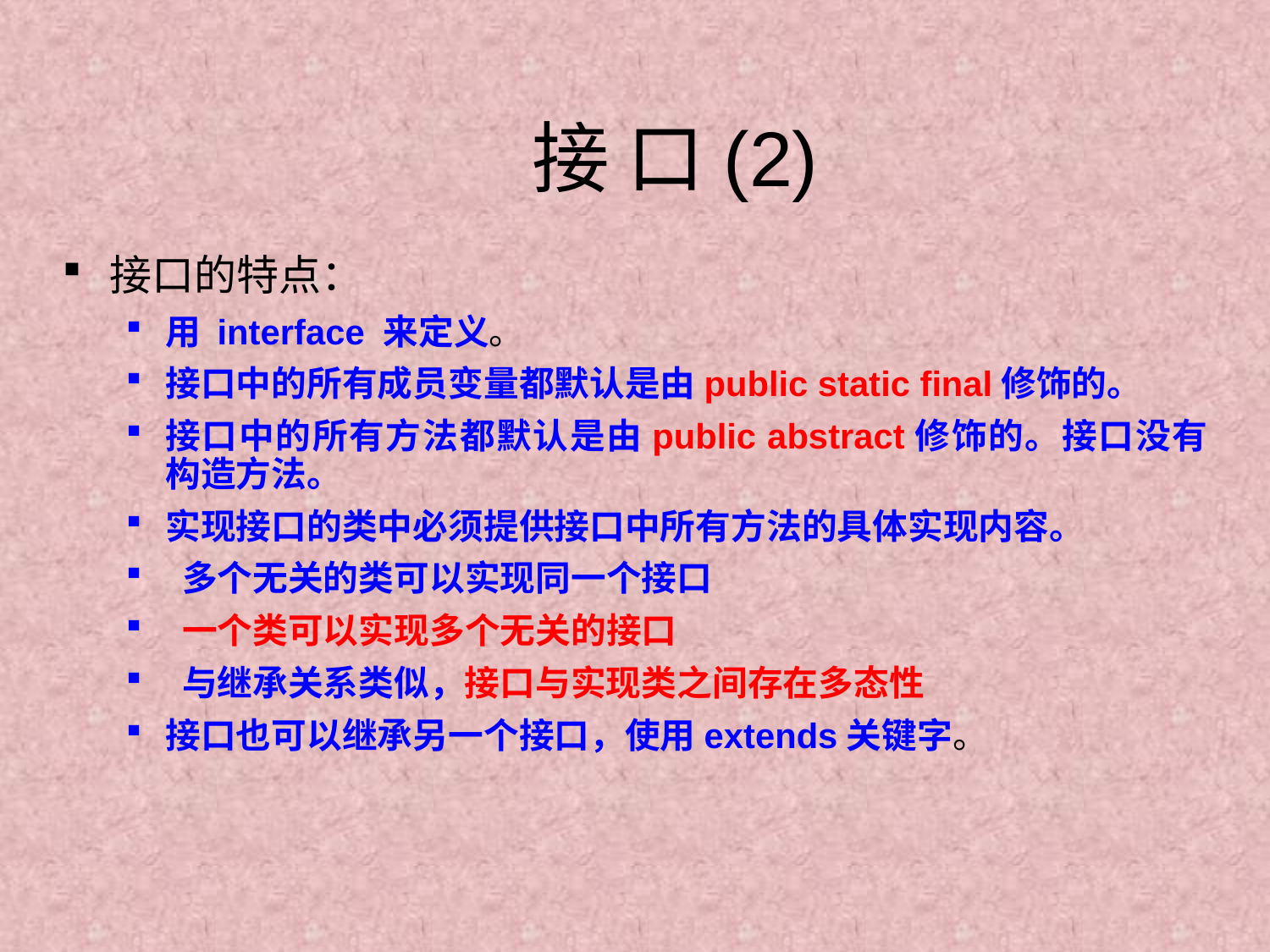

# 接 口(2)
接口的特点：
用 interface 来定义。
接口中的所有成员变量都默认是由public static final修饰的。
接口中的所有方法都默认是由public abstract修饰的。接口没有构造方法。
实现接口的类中必须提供接口中所有方法的具体实现内容。
 多个无关的类可以实现同一个接口
 一个类可以实现多个无关的接口
 与继承关系类似，接口与实现类之间存在多态性
接口也可以继承另一个接口，使用extends关键字。